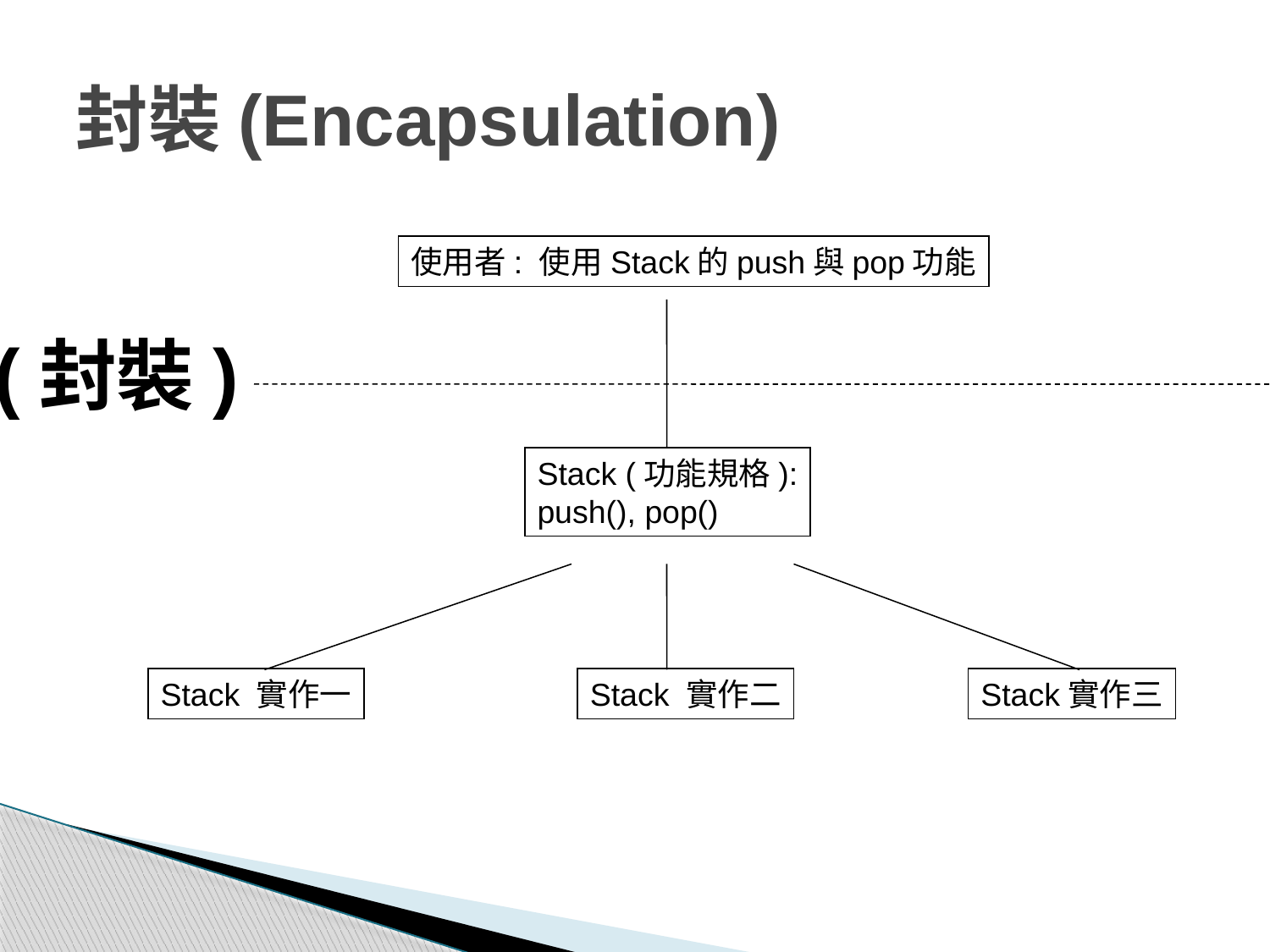

# 封裝(Encapsulation)
使用者: 使用Stack的push與pop功能

(封裝)

Stack (功能規格):
push(), pop()

Stack 實作一
Stack 實作二
Stack實作三